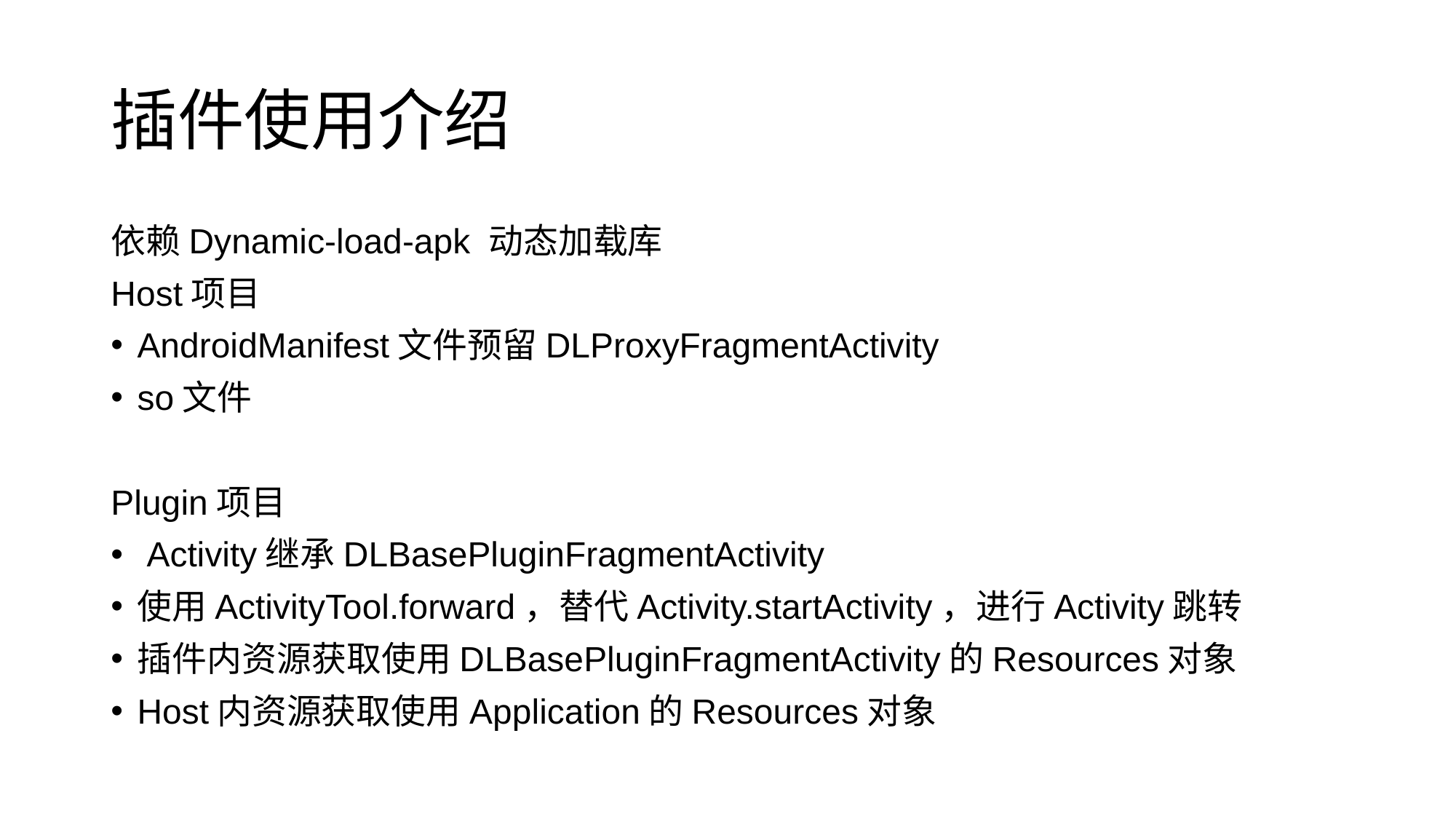

# 插件使用介绍
依赖Dynamic-load-apk 动态加载库
Host项目
AndroidManifest文件预留DLProxyFragmentActivity
so文件

Plugin项目
 Activity继承DLBasePluginFragmentActivity
使用ActivityTool.forward，替代Activity.startActivity，进行Activity跳转
插件内资源获取使用DLBasePluginFragmentActivity的Resources对象
Host内资源获取使用Application的Resources对象